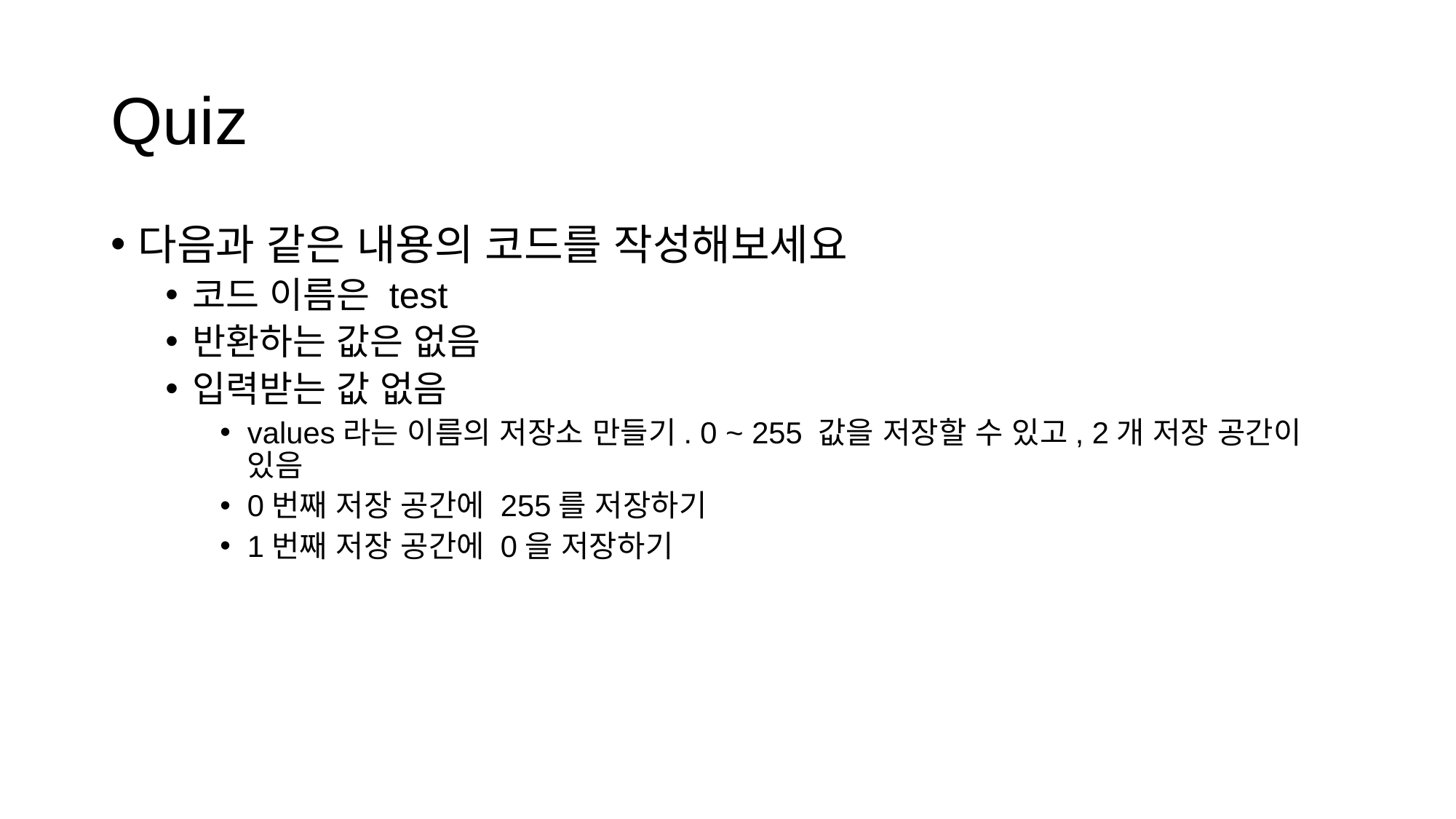

# Quiz
다음과 같은 내용의 코드를 작성해보세요
코드 이름은 test
반환하는 값은 없음
입력받는 값 없음
values라는 이름의 저장소 만들기. 0 ~ 255 값을 저장할 수 있고, 2개 저장 공간이 있음
0번째 저장 공간에 255를 저장하기
1번째 저장 공간에 0을 저장하기